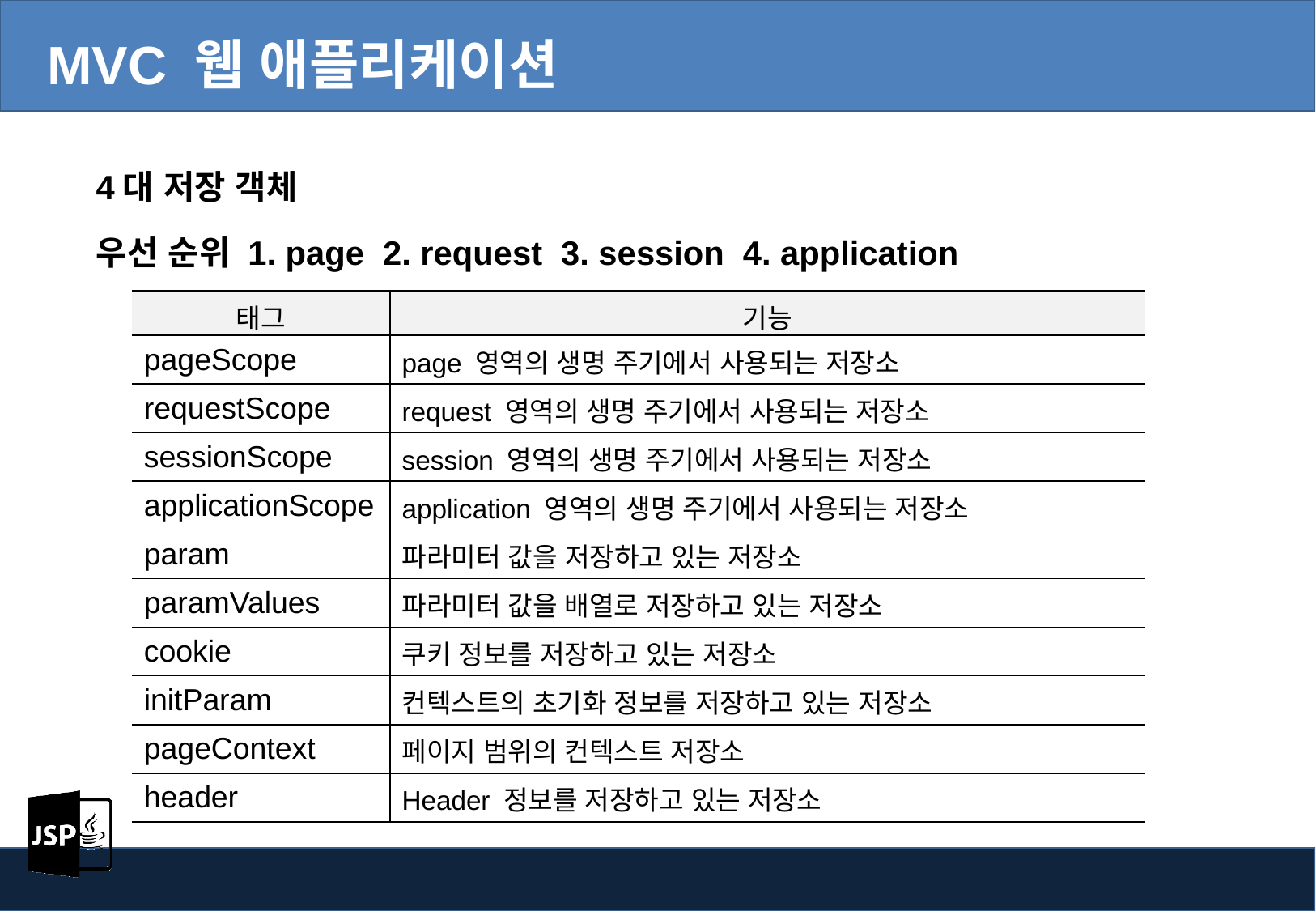

MVC 웹 애플리케이션
4대 저장 객체
우선 순위 1. page  2. request  3. session  4. application
| 태그 | 기능 |
| --- | --- |
| pageScope | page 영역의 생명 주기에서 사용되는 저장소 |
| requestScope | request 영역의 생명 주기에서 사용되는 저장소 |
| sessionScope | session 영역의 생명 주기에서 사용되는 저장소 |
| applicationScope | application 영역의 생명 주기에서 사용되는 저장소 |
| param | 파라미터 값을 저장하고 있는 저장소 |
| paramValues | 파라미터 값을 배열로 저장하고 있는 저장소 |
| cookie | 쿠키 정보를 저장하고 있는 저장소 |
| initParam | 컨텍스트의 초기화 정보를 저장하고 있는 저장소 |
| pageContext | 페이지 범위의 컨텍스트 저장소 |
| header | Header 정보를 저장하고 있는 저장소 |